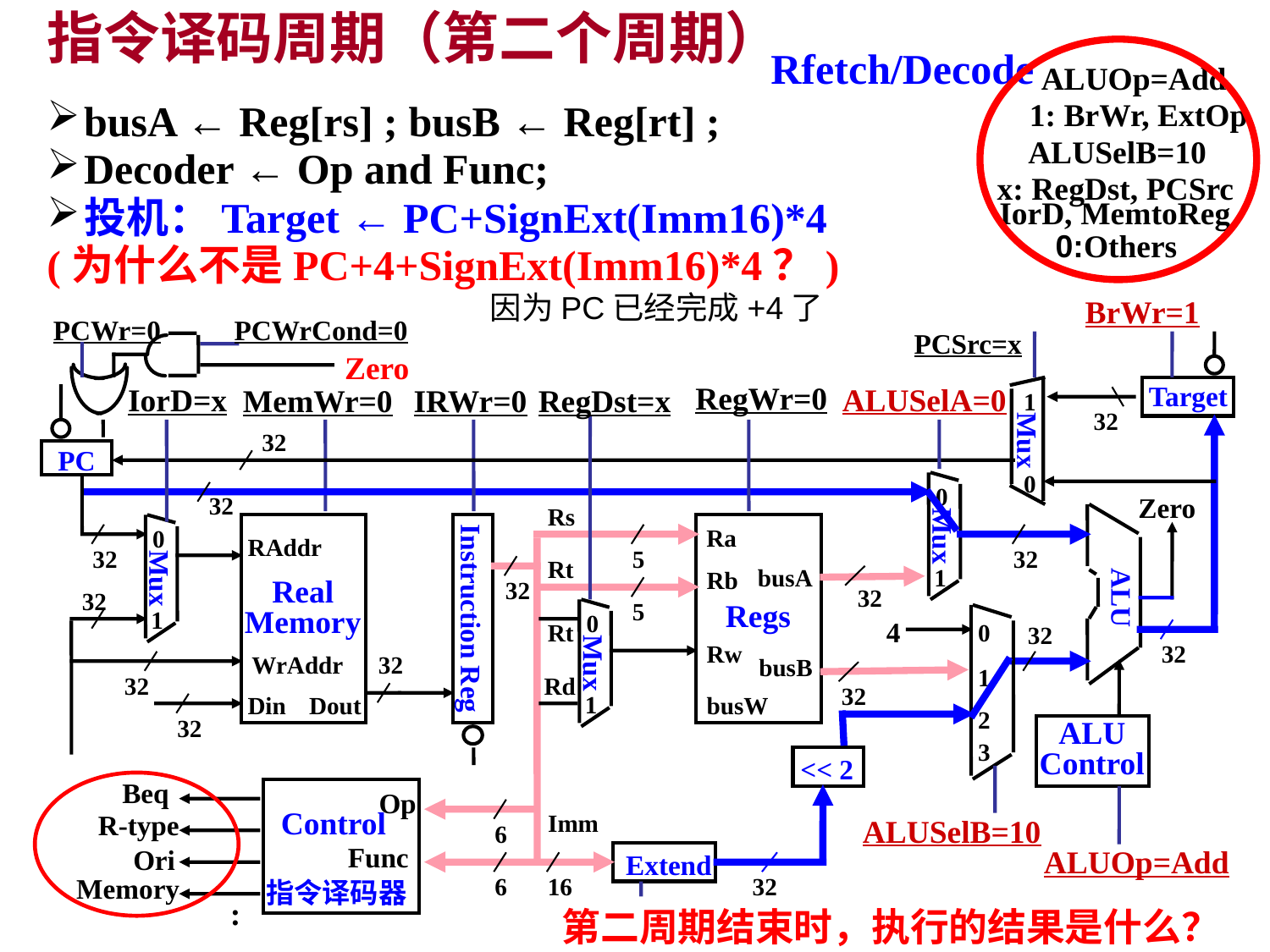

指令译码周期（第二个周期）
Rfetch/Decode

ALUOp=Add
1: BrWr, ExtOp
ALUSelB=10
x: RegDst, PCSrc
IorD, MemtoReg
0:Others

busA ← Reg[rs] ; busB ← Reg[rt] ;
Decoder ← Op and Func;
投机：Target ← PC+SignExt(Imm16)*4
(为什么不是PC+4+SignExt(Imm16)*4？)
因为PC已经完成+4了
BrWr=1
PCWr=0
PCWrCond=0
PCSrc=x

Zero

RegWr=0
Target

ALUSelA=0
IorD=x
MemWr=0
IRWr=0
RegDst=x

1

32

Mux

32
PC

0

0

Mux
1

Zero
32

Rs

ALU

0

Mux
1

Ra

RAddr

32
5
32

Rt

busA

Rb

32
Real
Memory

32

32

Regs
5
Instruction Reg

0

Mux
1

4

Rt
0
32

Rw
32
WrAddr
32
busB

1

32
Rd

32

Din
Dout
busW

2

32

ALU
Control

3
<< 2

Control

Beq

指令译码器

Op

R-type
Imm
ALUSelB=10

6

Func
ALUOp=Add
Ori
Extend

Memory
6
16
32

:

ExtOp=1
第二周期结束时，执行的结果是什么？